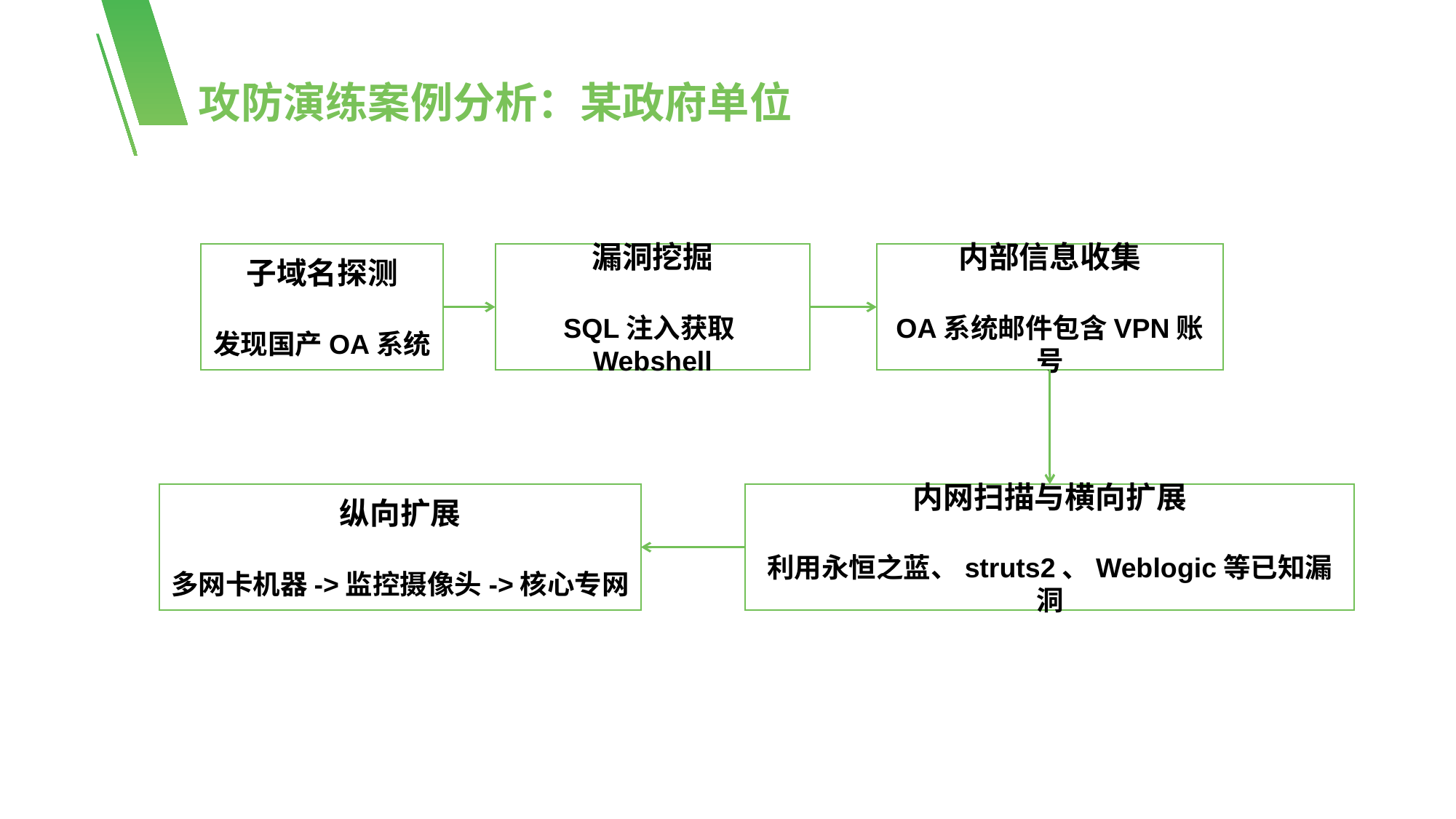

攻防演练案例分析：某政府单位
漏洞挖掘

SQL注入获取Webshell
内部信息收集

OA系统邮件包含VPN账号
子域名探测

发现国产OA系统
纵向扩展

多网卡机器->监控摄像头->核心专网
内网扫描与横向扩展

利用永恒之蓝、struts2、Weblogic等已知漏洞